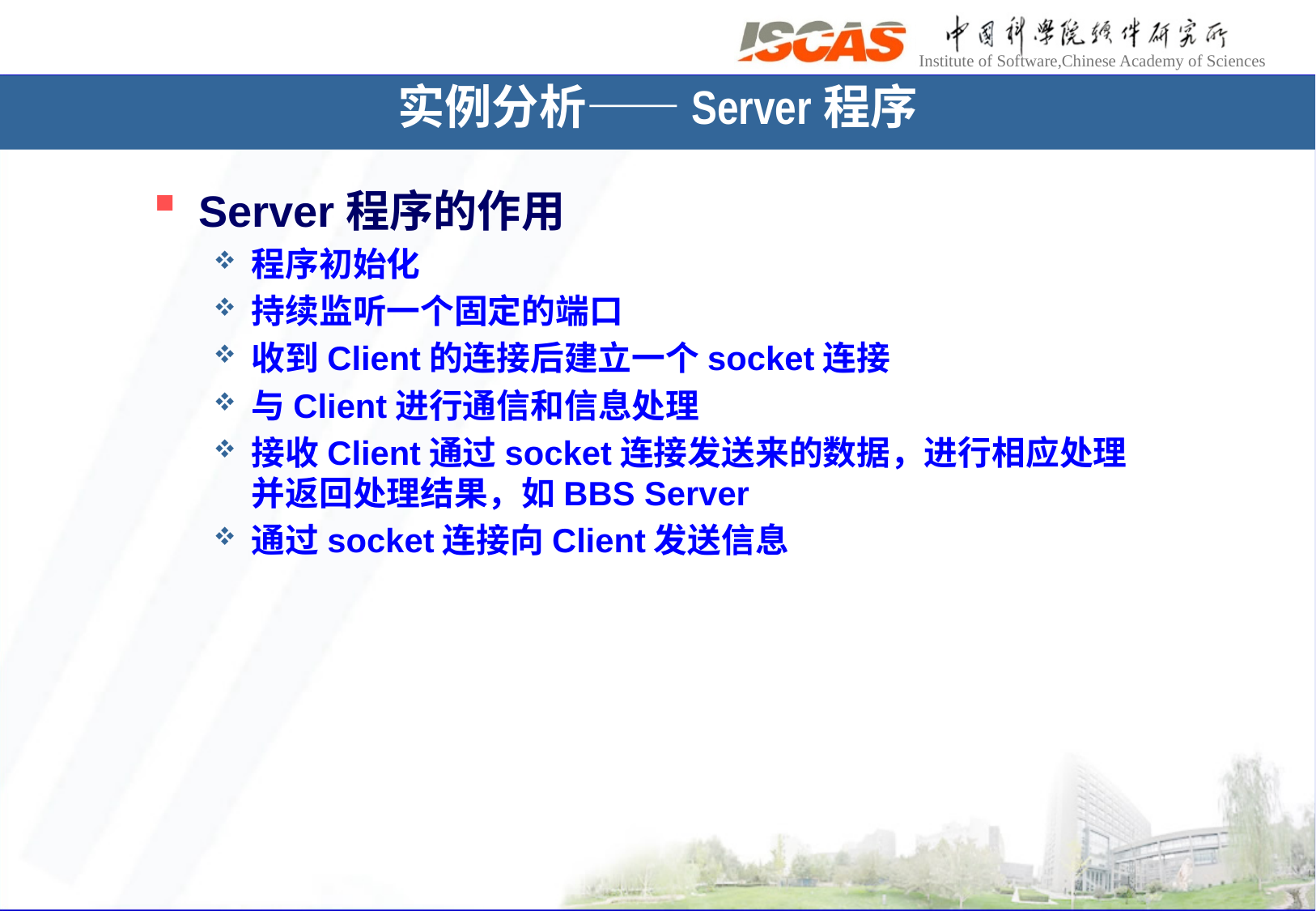

实例分析——Server程序

Server程序的作用
程序初始化
持续监听一个固定的端口
收到Client的连接后建立一个socket连接
与Client进行通信和信息处理
接收Client通过socket连接发送来的数据，进行相应处理并返回处理结果，如BBS Server
通过socket连接向Client发送信息